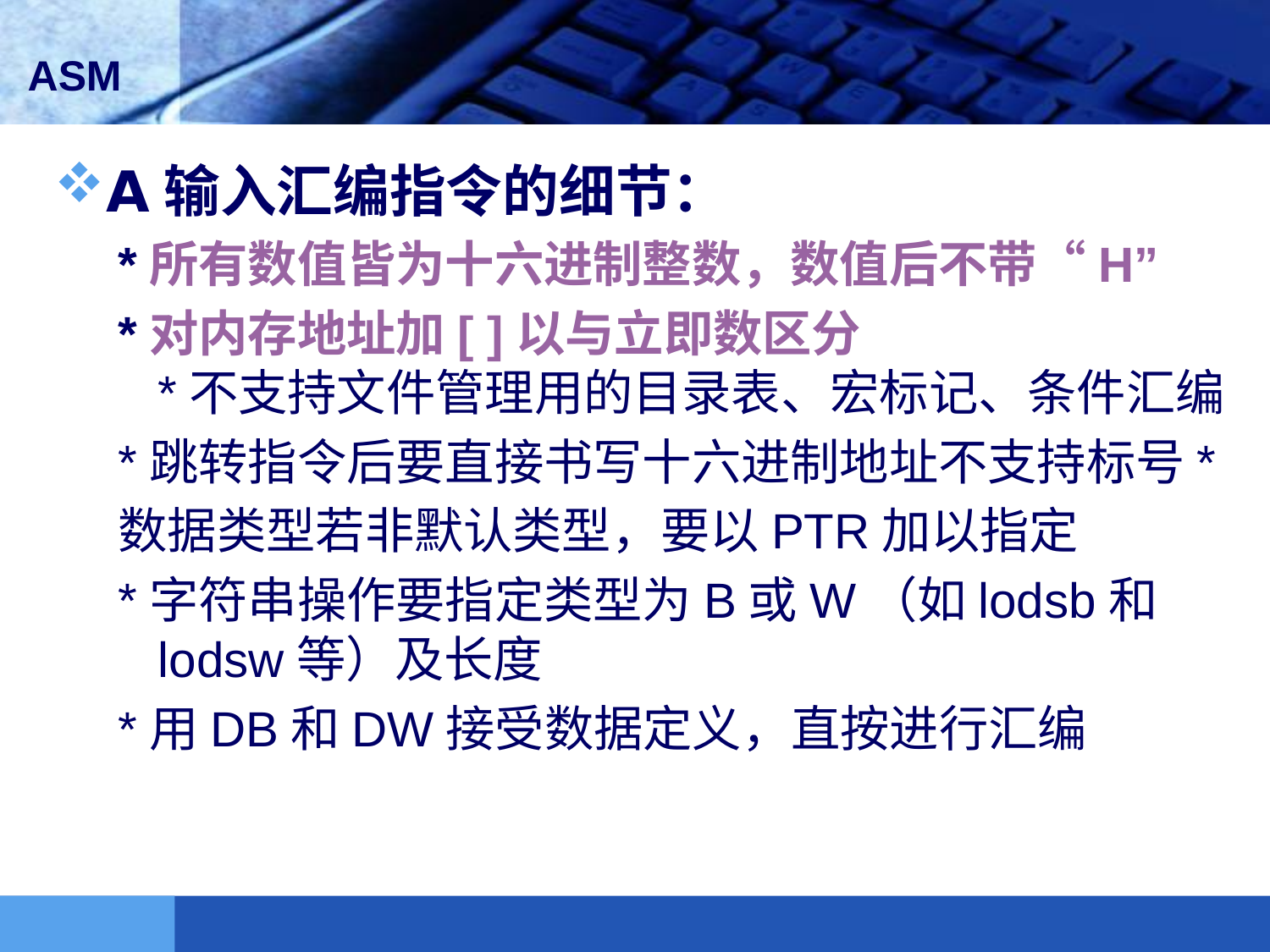

#
A输入汇编指令的细节：
*所有数值皆为十六进制整数，数值后不带“H”
*对内存地址加[ ]以与立即数区分
*不支持文件管理用的目录表、宏标记、条件汇编
*跳转指令后要直接书写十六进制地址不支持标号*
数据类型若非默认类型，要以PTR加以指定
*字符串操作要指定类型为B或W（如lodsb和lodsw等）及长度
*用DB和DW接受数据定义，直按进行汇编